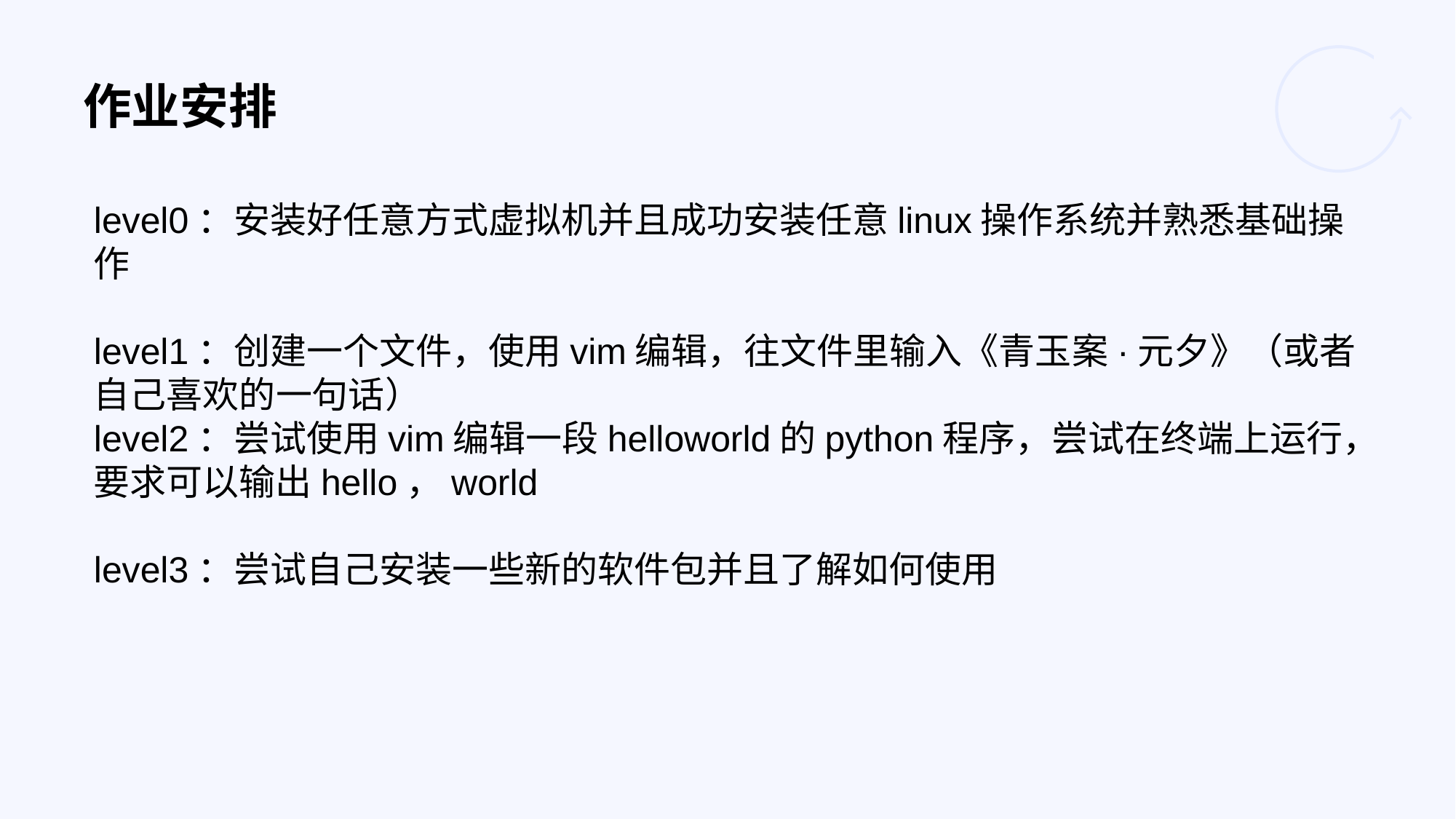

# 作业安排
level0：安装好任意方式虚拟机并且成功安装任意linux操作系统并熟悉基础操作

level1：创建一个文件，使用vim编辑，往文件里输入《青玉案·元夕》（或者自己喜欢的一句话）
level2：尝试使用vim编辑一段helloworld的python程序，尝试在终端上运行，要求可以输出hello，world

level3：尝试自己安装一些新的软件包并且了解如何使用